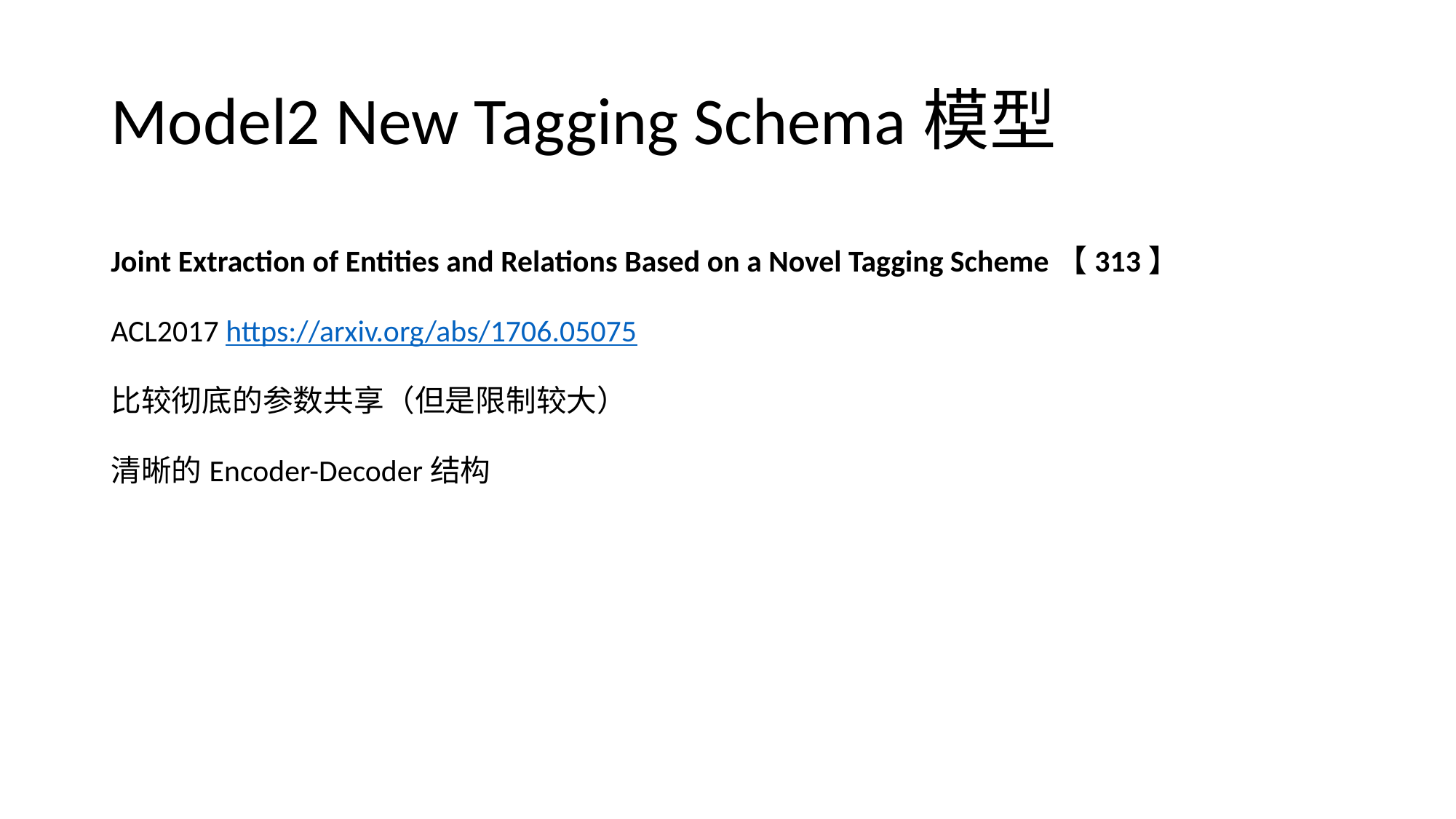

# Model2 New Tagging Schema模型
Joint Extraction of Entities and Relations Based on a Novel Tagging Scheme【313】
ACL2017 https://arxiv.org/abs/1706.05075
比较彻底的参数共享（但是限制较大）
清晰的Encoder-Decoder结构